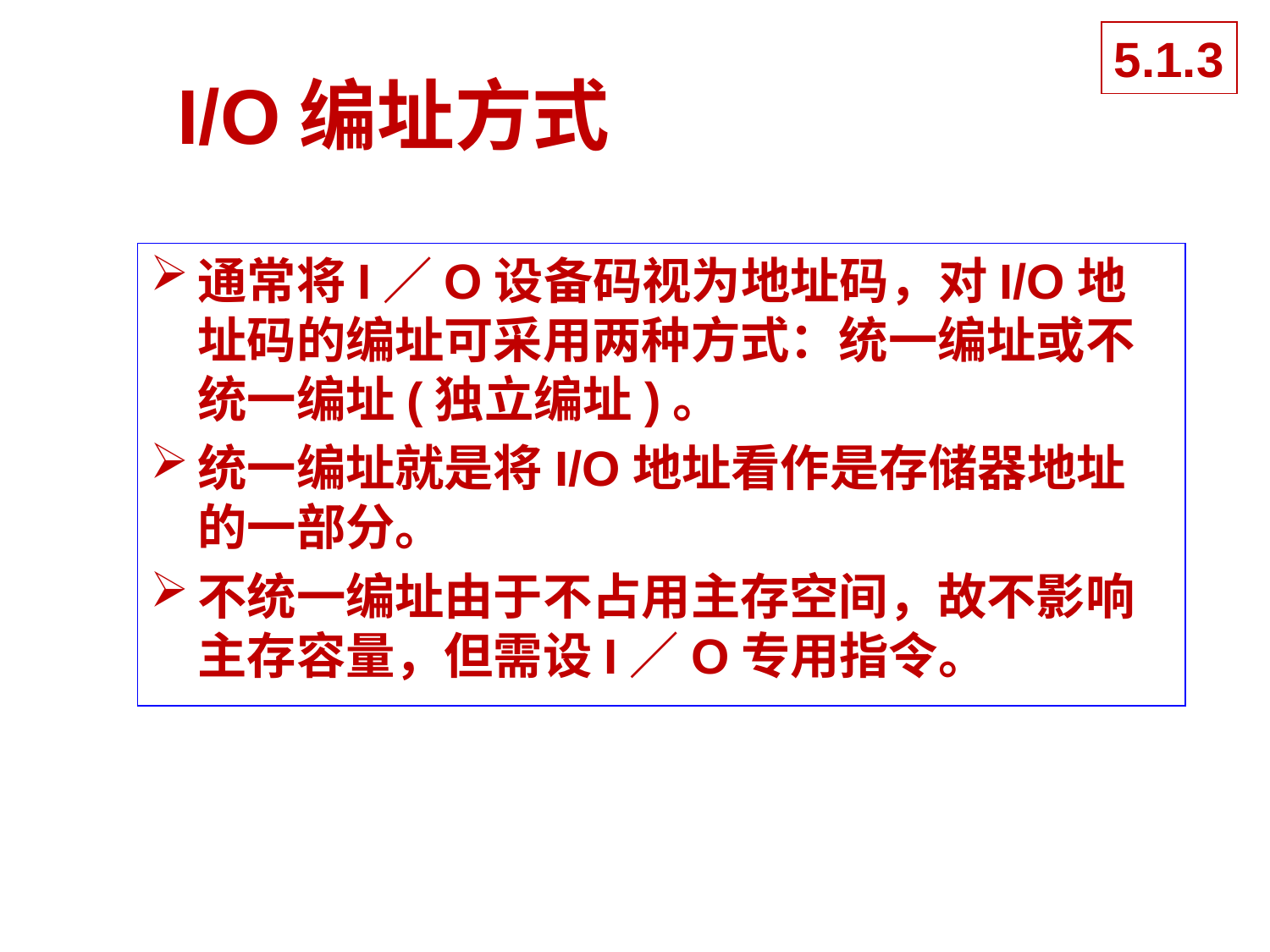

5.1.3
# I/O编址方式
通常将I／O设备码视为地址码，对I/O地址码的编址可采用两种方式：统一编址或不统一编址(独立编址)。
统一编址就是将I/O地址看作是存储器地址的一部分。
不统一编址由于不占用主存空间，故不影响主存容量，但需设I／O专用指令。